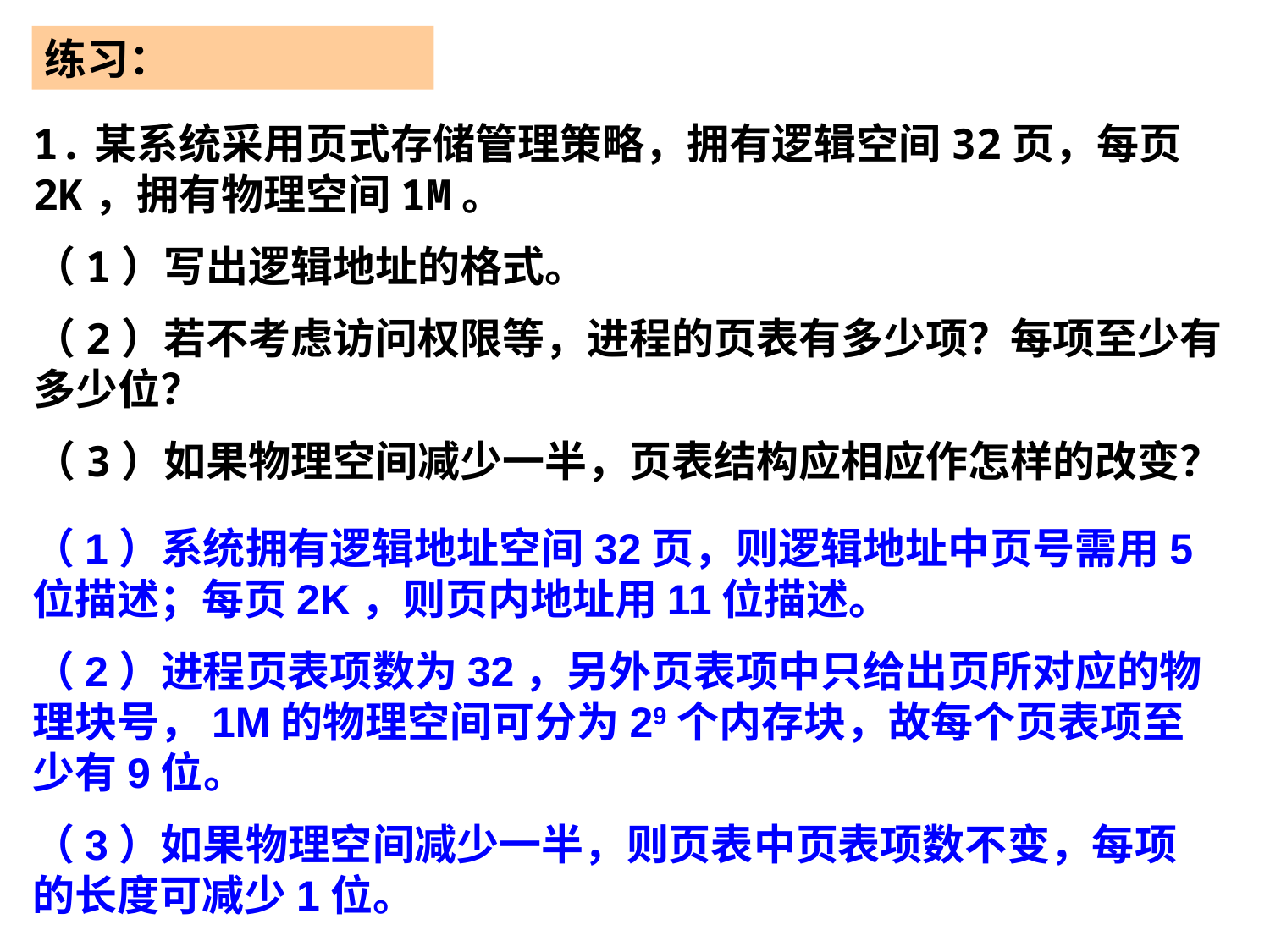

练习：
1.某系统采用页式存储管理策略，拥有逻辑空间32页，每页2K，拥有物理空间1M。
（1）写出逻辑地址的格式。
（2）若不考虑访问权限等，进程的页表有多少项？每项至少有多少位？
（3）如果物理空间减少一半，页表结构应相应作怎样的改变？
（1）系统拥有逻辑地址空间32页，则逻辑地址中页号需用5位描述；每页2K，则页内地址用11位描述。
（2）进程页表项数为32，另外页表项中只给出页所对应的物理块号，1M的物理空间可分为29个内存块，故每个页表项至少有9位。
（3）如果物理空间减少一半，则页表中页表项数不变，每项的长度可减少1位。